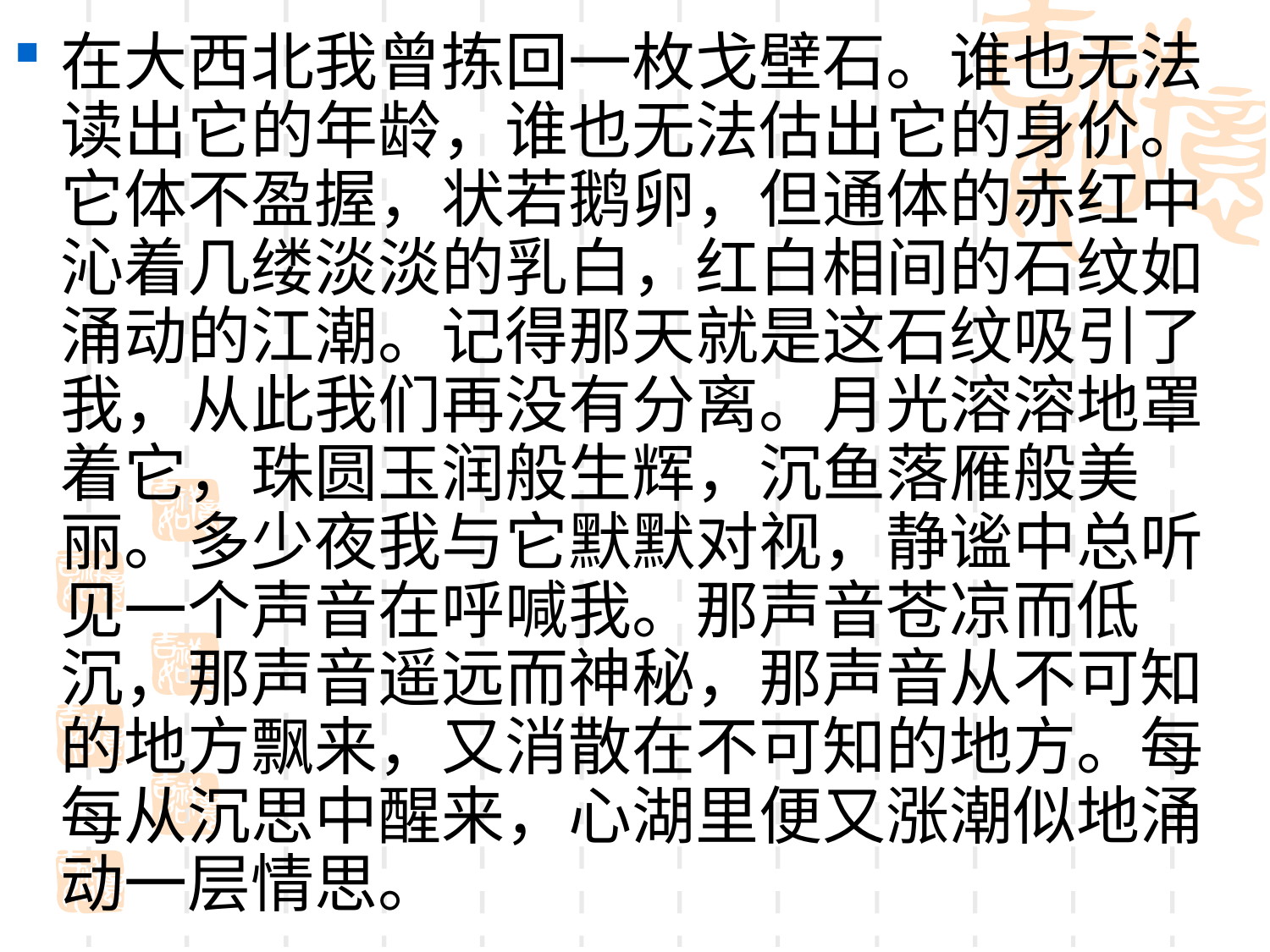

在大西北我曾拣回一枚戈壁石。谁也无法读出它的年龄，谁也无法估出它的身价。它体不盈握，状若鹅卵，但通体的赤红中沁着几缕淡淡的乳白，红白相间的石纹如涌动的江潮。记得那天就是这石纹吸引了我，从此我们再没有分离。月光溶溶地罩着它，珠圆玉润般生辉，沉鱼落雁般美丽。多少夜我与它默默对视，静谧中总听见一个声音在呼喊我。那声音苍凉而低沉，那声音遥远而神秘，那声音从不可知的地方飘来，又消散在不可知的地方。每每从沉思中醒来，心湖里便又涨潮似地涌动一层情思。